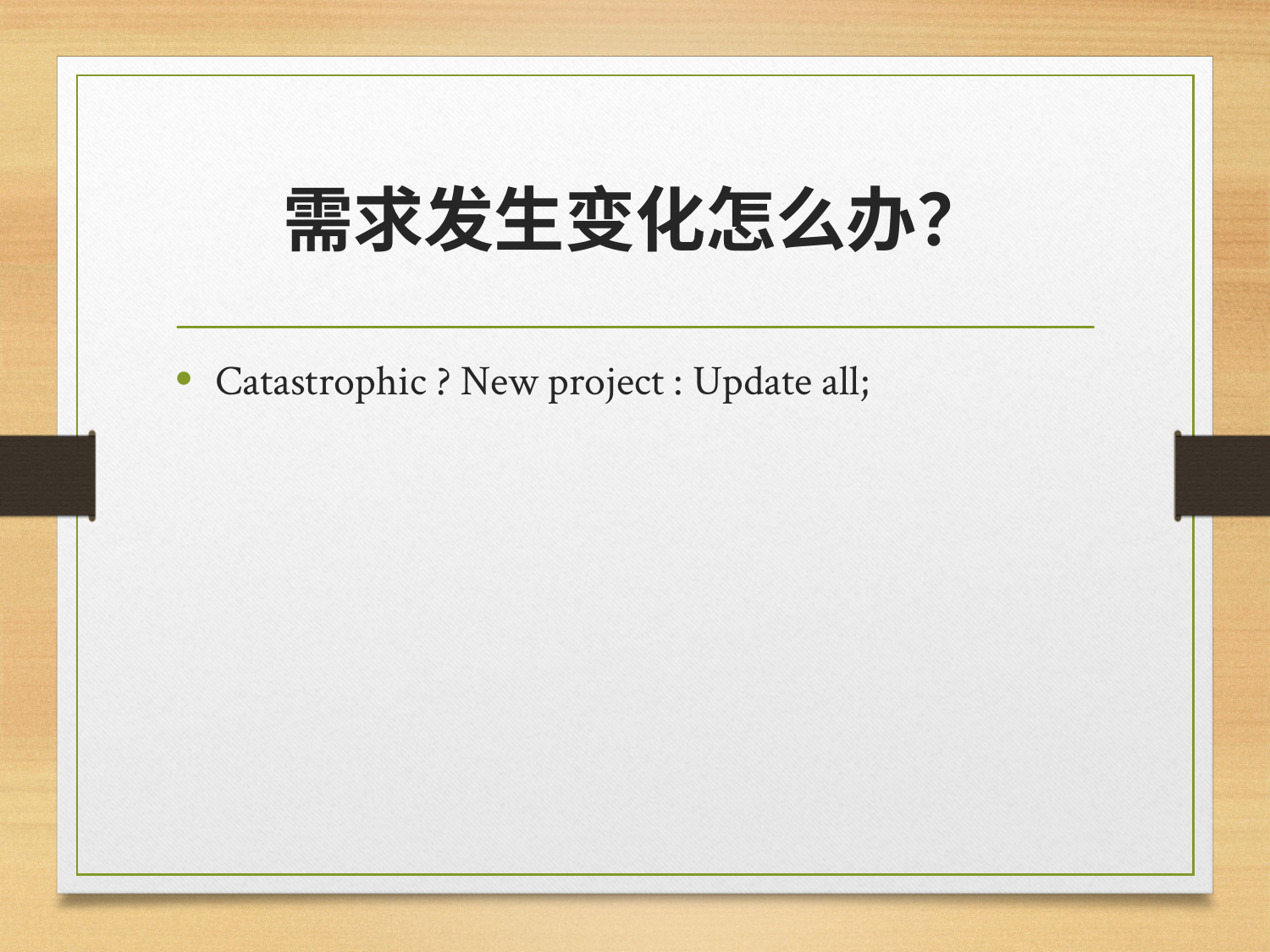

# 需求发生变化怎么办？
Catastrophic ? New project : Update all;